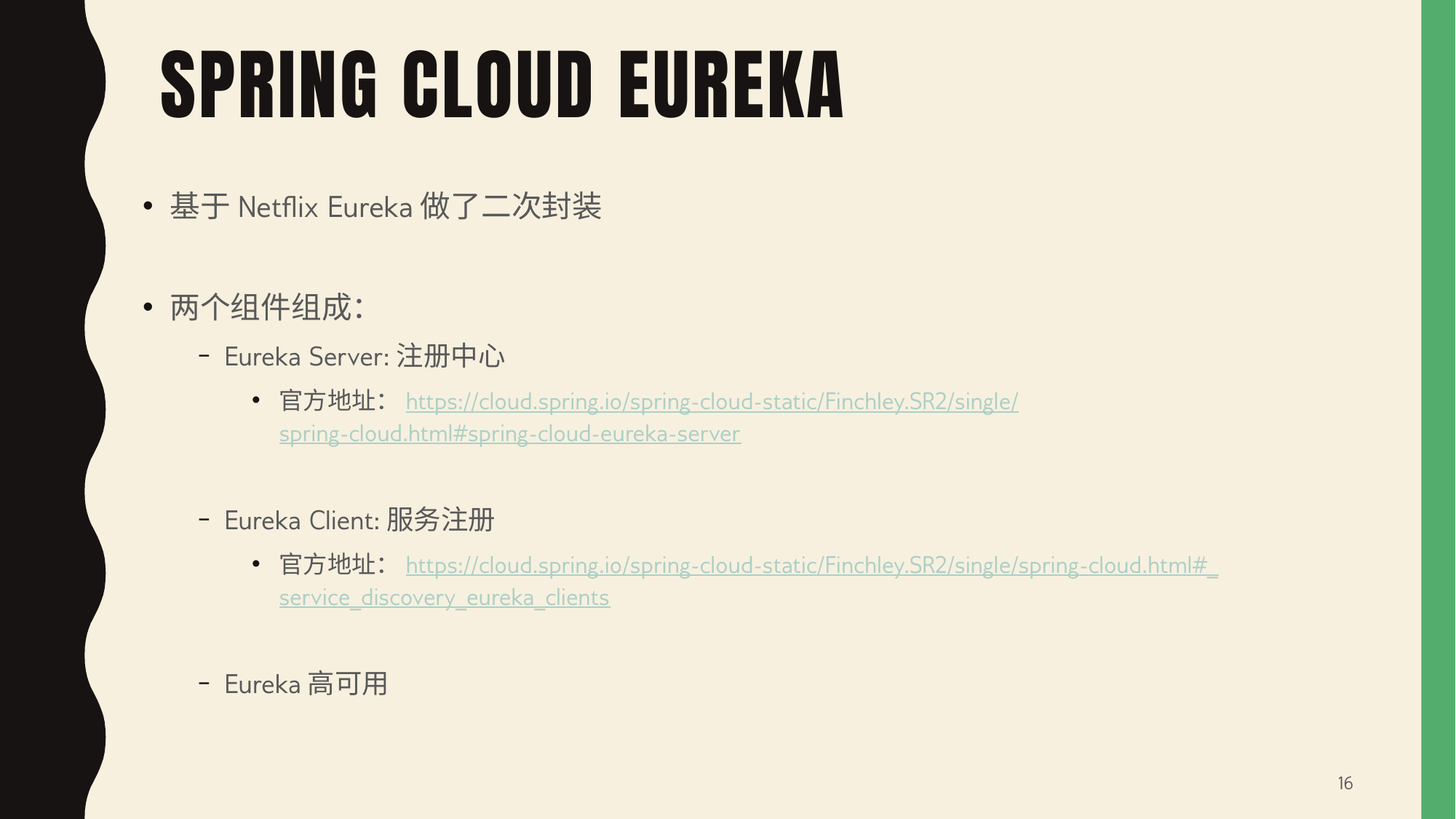

# Spring Cloud Eureka
基于Netflix Eureka做了二次封装

两个组件组成：
Eureka Server:注册中心
官方地址：https://cloud.spring.io/spring-cloud-static/Finchley.SR2/single/spring-cloud.html#spring-cloud-eureka-server

Eureka Client:服务注册
官方地址：https://cloud.spring.io/spring-cloud-static/Finchley.SR2/single/spring-cloud.html#_service_discovery_eureka_clients

Eureka高可用

16